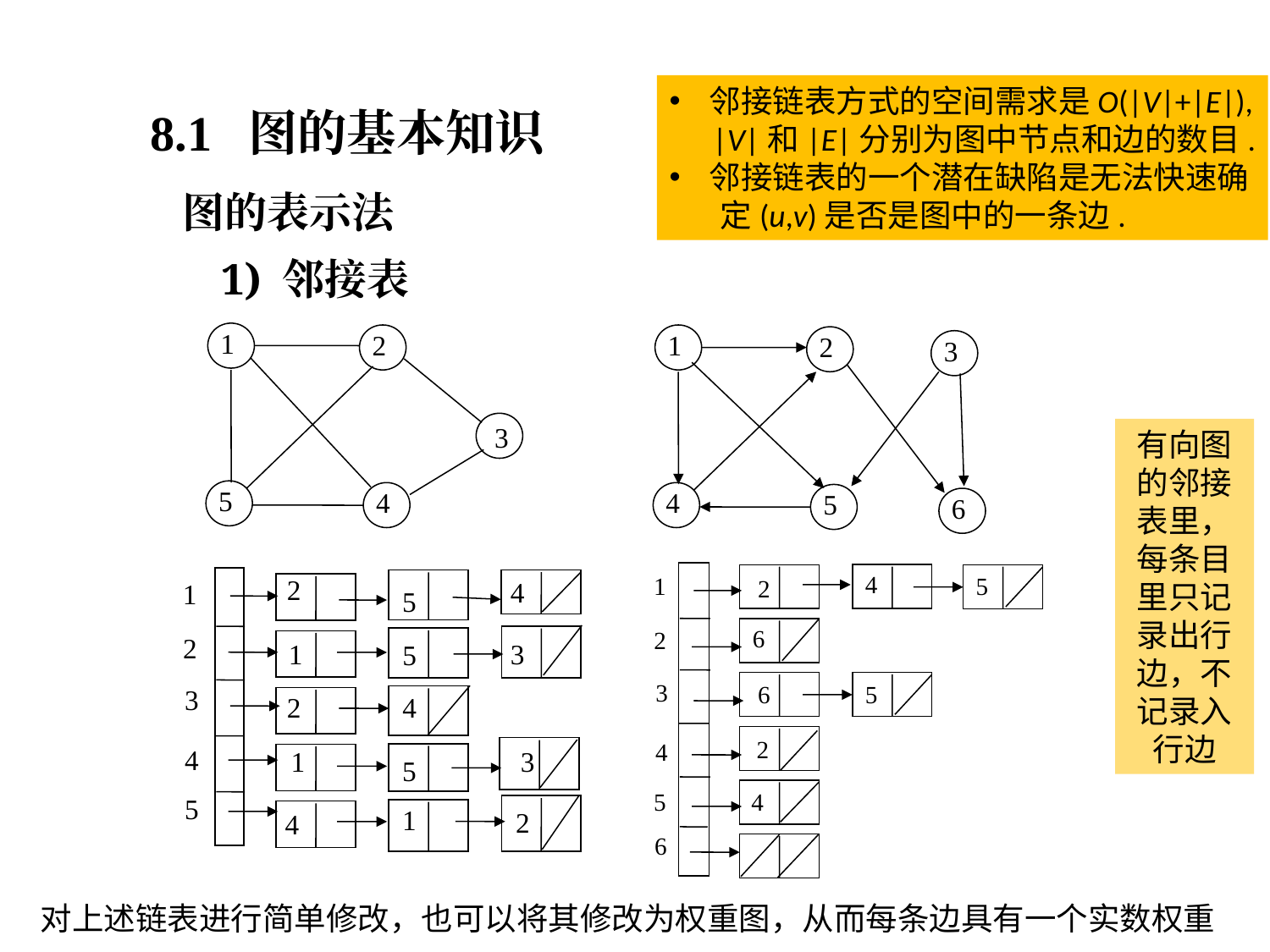

邻接链表方式的空间需求是O(|V|+|E|),
      |V|和|E|分别为图中节点和边的数目.
邻接链表的一个潜在缺陷是无法快速确
      定(u,v)是否是图中的一条边.
8.1  图的基本知识

 图的表示法
1) 邻接表
1

2

1

2

3

3

5

4

4

5

6

有向图的邻接表里，每条目里只记录出行边，不记录入行边

4
1

5

2
2

4

1
2
3
4
5

5

6

2

3
1
5

3
5

6
2
4

2
4

1
3

5

5
4

1
2

4

6

对上述链表进行简单修改，也可以将其修改为权重图，从而每条边具有一个实数权重